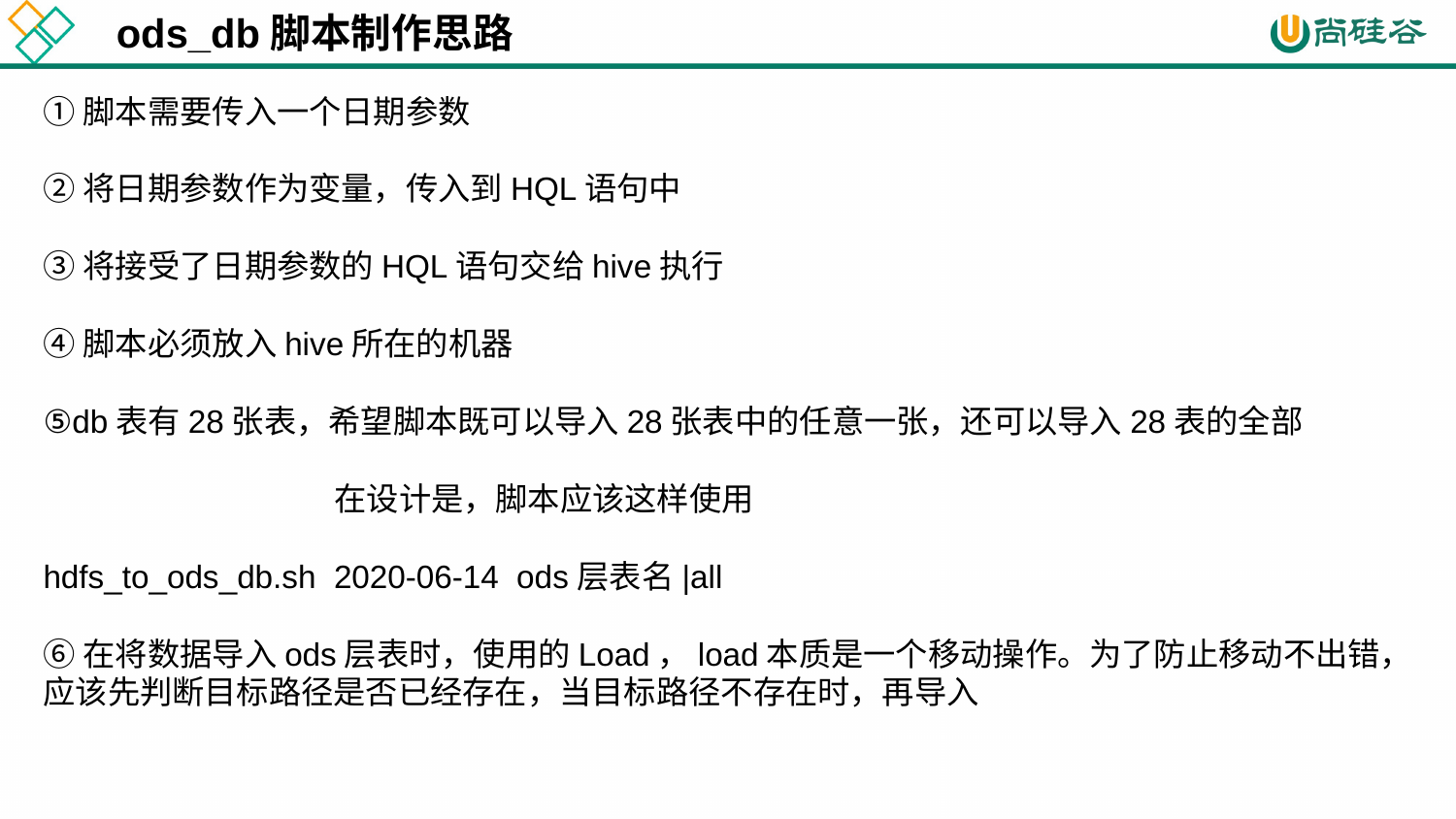

ods_db脚本制作思路
①脚本需要传入一个日期参数

②将日期参数作为变量，传入到HQL语句中

③将接受了日期参数的HQL语句交给hive执行

④脚本必须放入hive所在的机器

⑤db表有28张表，希望脚本既可以导入28张表中的任意一张，还可以导入28表的全部

​		在设计是，脚本应该这样使用

hdfs_to_ods_db.sh  2020-06-14  ods层表名|all

⑥在将数据导入ods层表时，使用的Load，load本质是一个移动操作。为了防止移动不出错，应该先判断目标路径是否已经存在，当目标路径不存在时，再导入